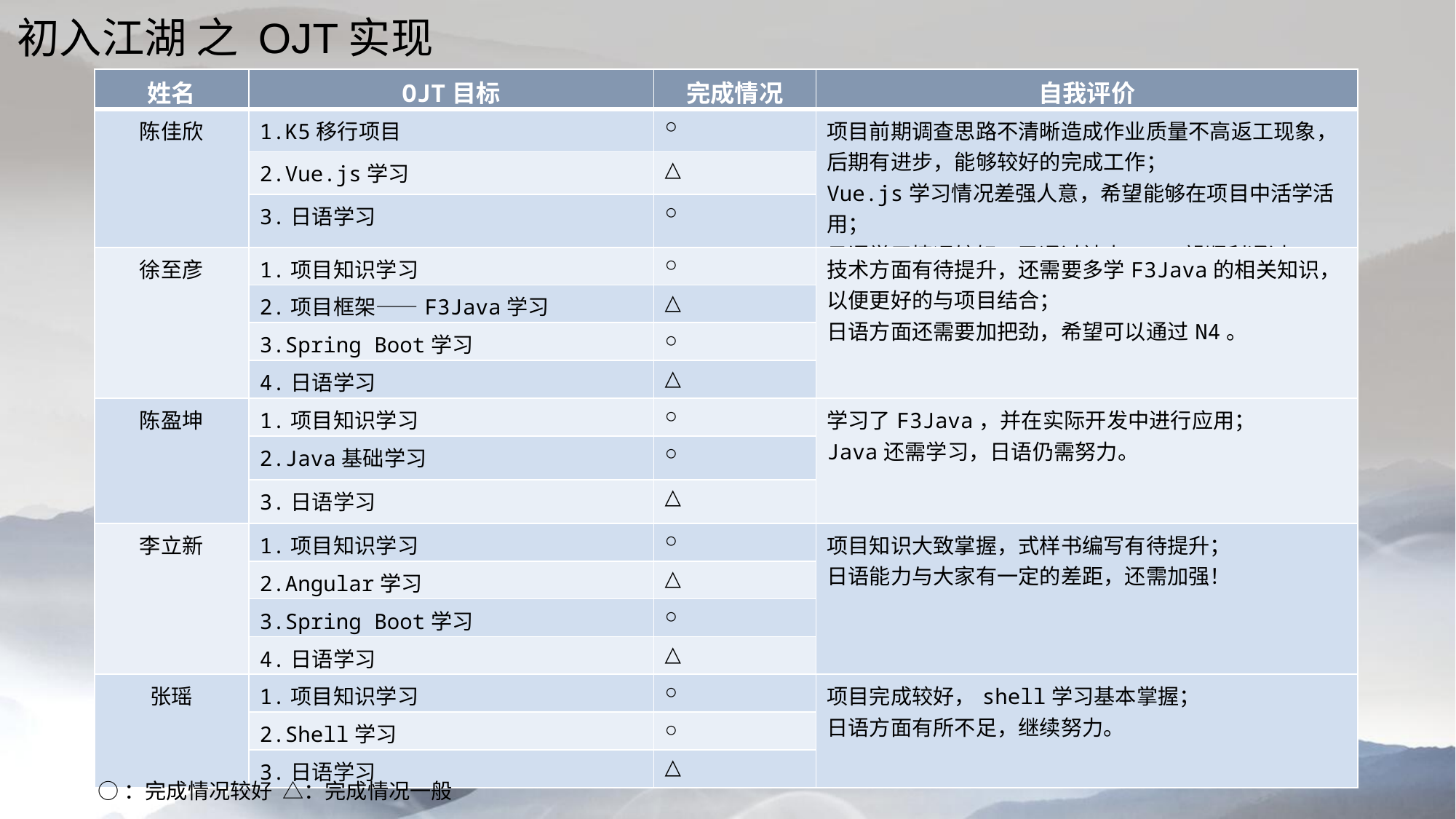

初入江湖 之 OJT实现
| 姓名 | OJT目标 | 完成情况 | 自我评价 |
| --- | --- | --- | --- |
| 陈佳欣 | 1.K5移行项目 | ○ | 项目前期调查思路不清晰造成作业质量不高返工现象，后期有进步，能够较好的完成工作； Vue.js学习情况差强人意，希望能够在项目中活学活用； 日语学习情况较好，已通过社内N5，望顺利通过N4。 |
|  | 2.Vue.js学习 | △ |  |
|  | 3.日语学习 | ○ |  |
| 徐至彦 | 1.项目知识学习 | ○ | 技术方面有待提升，还需要多学F3Java的相关知识，以便更好的与项目结合； 日语方面还需要加把劲，希望可以通过N4。 |
|  | 2.项目框架——F3Java学习 | △ |  |
|  | 3.Spring Boot学习 | ○ |  |
|  | 4.日语学习 | △ |  |
| 陈盈坤 | 1.项目知识学习 | ○ | 学习了F3Java，并在实际开发中进行应用； Java还需学习，日语仍需努力。 |
|  | 2.Java基础学习 | ○ |  |
|  | 3.日语学习 | △ |  |
| 李立新 | 1.项目知识学习 | ○ | 项目知识大致掌握，式样书编写有待提升； 日语能力与大家有一定的差距，还需加强！ |
|  | 2.Angular学习 | △ |  |
|  | 3.Spring Boot学习 | ○ |  |
|  | 4.日语学习 | △ |  |
| 张瑶 | 1.项目知识学习 | ○ | 项目完成较好，shell学习基本掌握； 日语方面有所不足，继续努力。 |
|  | 2.Shell学习 | ○ |  |
|  | 3.日语学习 | △ |  |
○：完成情况较好  △：完成情况一般